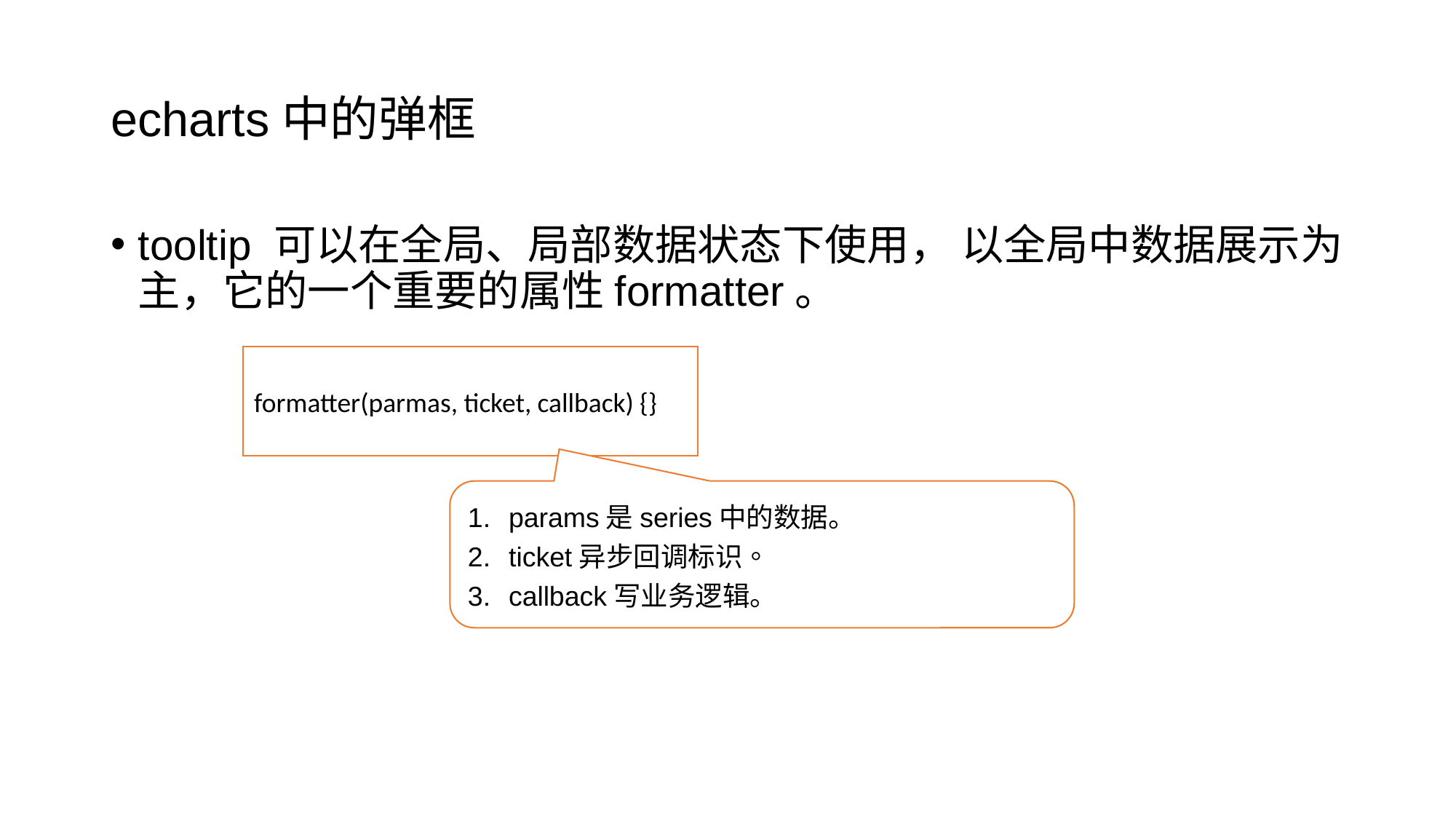

# echarts中的弹框
tooltip 可以在全局、局部数据状态下使用， 以全局中数据展示为主，它的一个重要的属性formatter。

formatter(parmas, ticket, callback) {}

params是series中的数据。
ticket异步回调标识。
callback写业务逻辑。